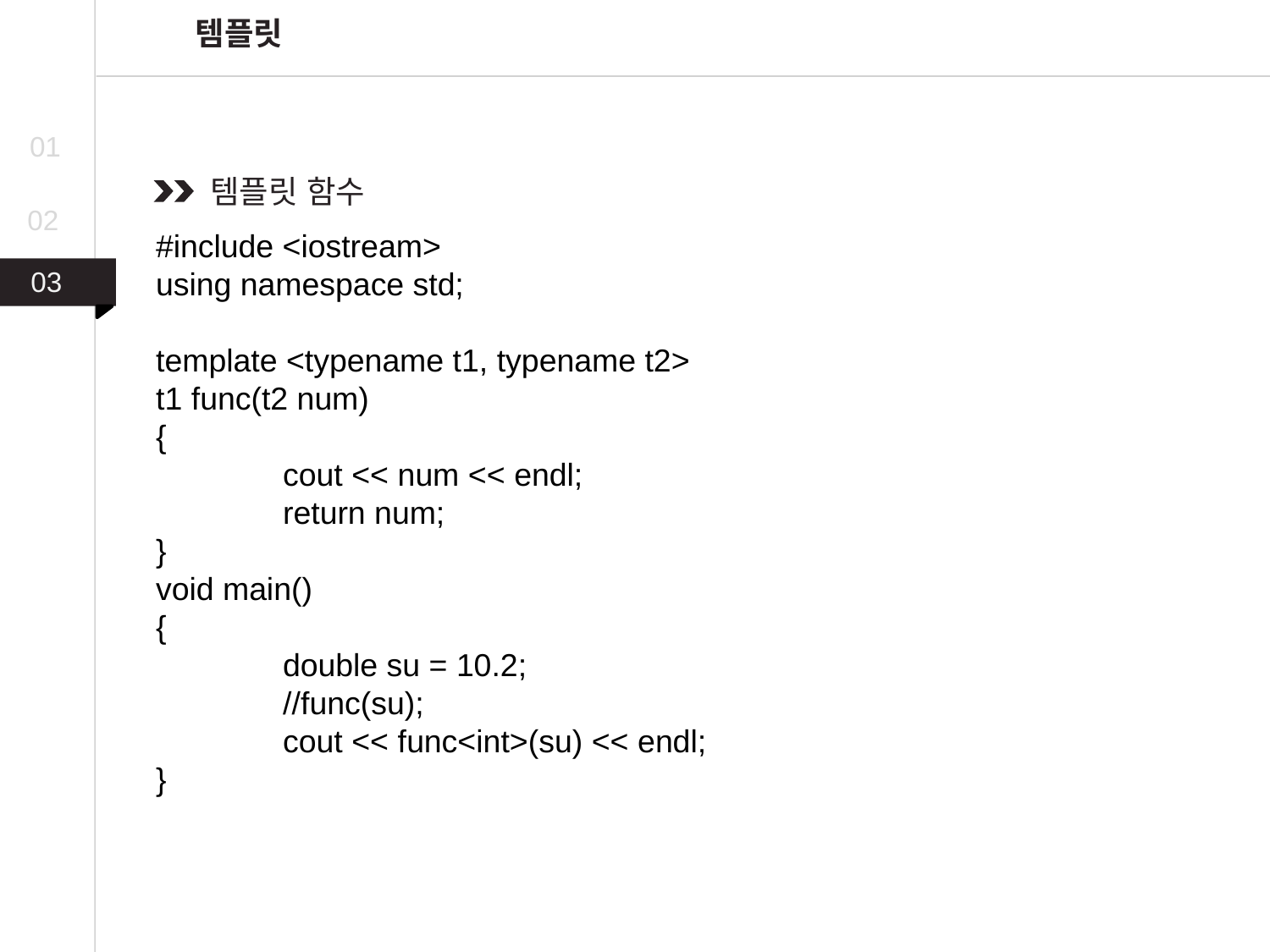

템플릿
01
템플릿 함수

02
#include <iostream>
using namespace std;

template <typename t1, typename t2>
t1 func(t2 num)
{
	cout << num << endl;
	return num;
}
void main()
{
	double su = 10.2;
	//func(su);
	cout << func<int>(su) << endl;
}
03

03
02